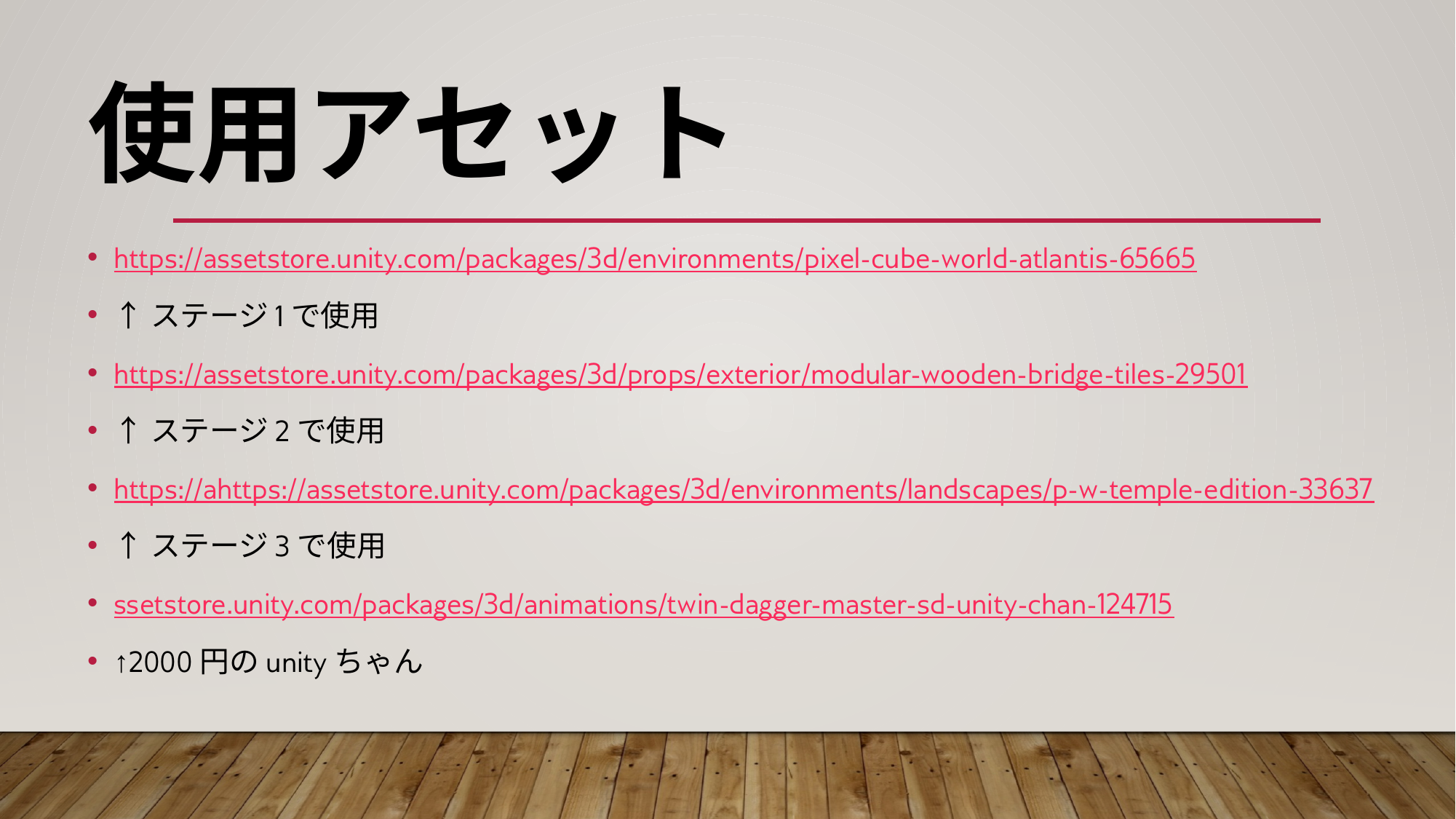

# 使用アセット
https://assetstore.unity.com/packages/3d/environments/pixel-cube-world-atlantis-65665
↑ステージ1で使用
https://assetstore.unity.com/packages/3d/props/exterior/modular-wooden-bridge-tiles-29501
↑ステージ2で使用
https://ahttps://assetstore.unity.com/packages/3d/environments/landscapes/p-w-temple-edition-33637
↑ステージ3で使用
ssetstore.unity.com/packages/3d/animations/twin-dagger-master-sd-unity-chan-124715
↑2000円のunityちゃん